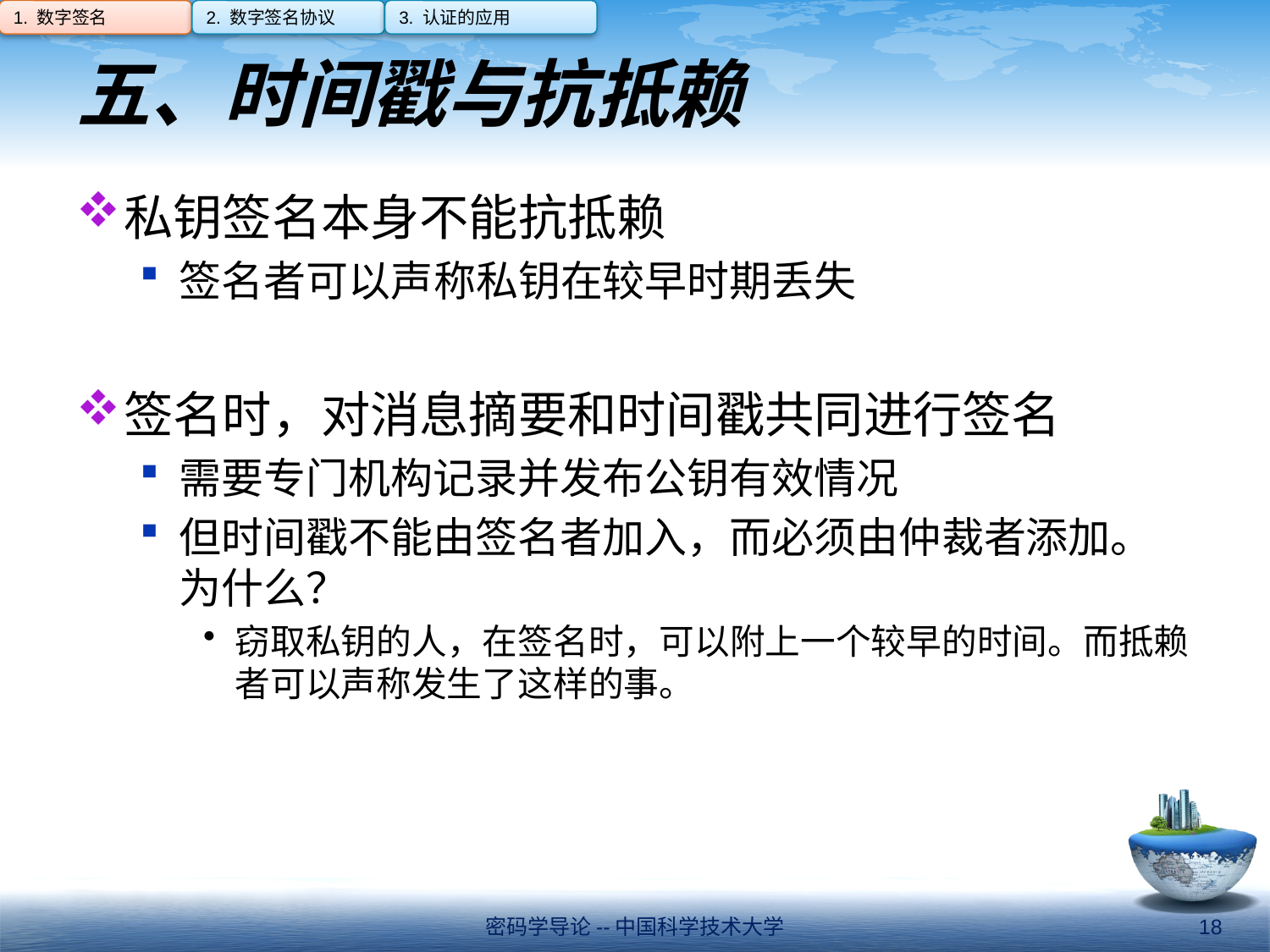

1. 数字签名
2. 数字签名协议
3. 认证的应用
# 五、时间戳与抗抵赖
私钥签名本身不能抗抵赖
签名者可以声称私钥在较早时期丢失

签名时，对消息摘要和时间戳共同进行签名
需要专门机构记录并发布公钥有效情况
但时间戳不能由签名者加入，而必须由仲裁者添加。为什么？
窃取私钥的人，在签名时，可以附上一个较早的时间。而抵赖者可以声称发生了这样的事。

密码学导论--中国科学技术大学
18